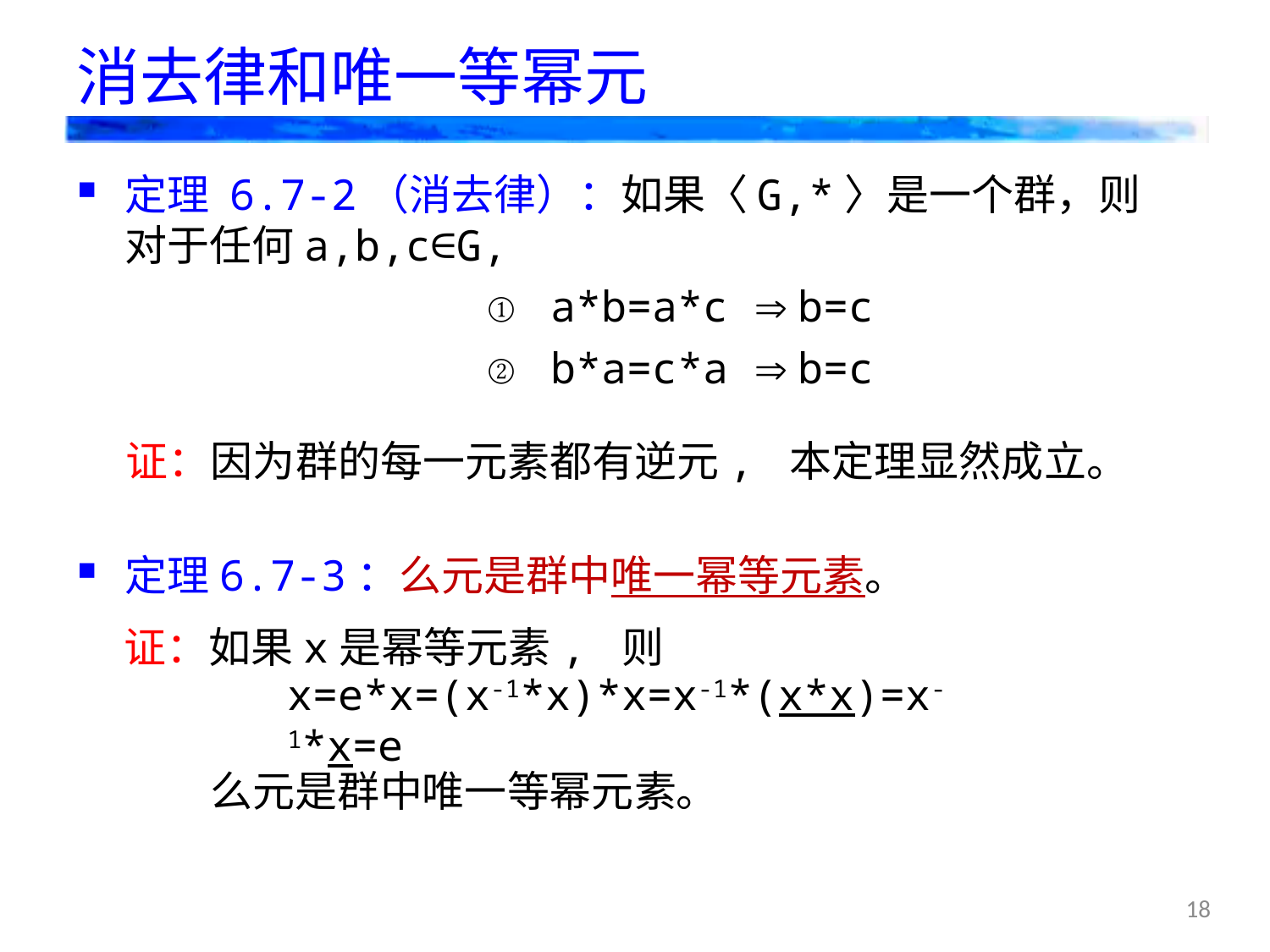

# 消去律和唯一等幂元
定理 6.7-2（消去律）：如果〈G,*〉是一个群，则对于任何a,b,c∈G,

证：因为群的每一元素都有逆元, 本定理显然成立。
定理6.7-3：么元是群中唯一幂等元素。
证：如果x是幂等元素, 则

么元是群中唯一等幂元素。

a*b=a*c ⇒ b=c
b*a=c*a ⇒ b=c
x=e*x=(x-1*x)*x=x-1*(x*x)=x-1*x=e
18